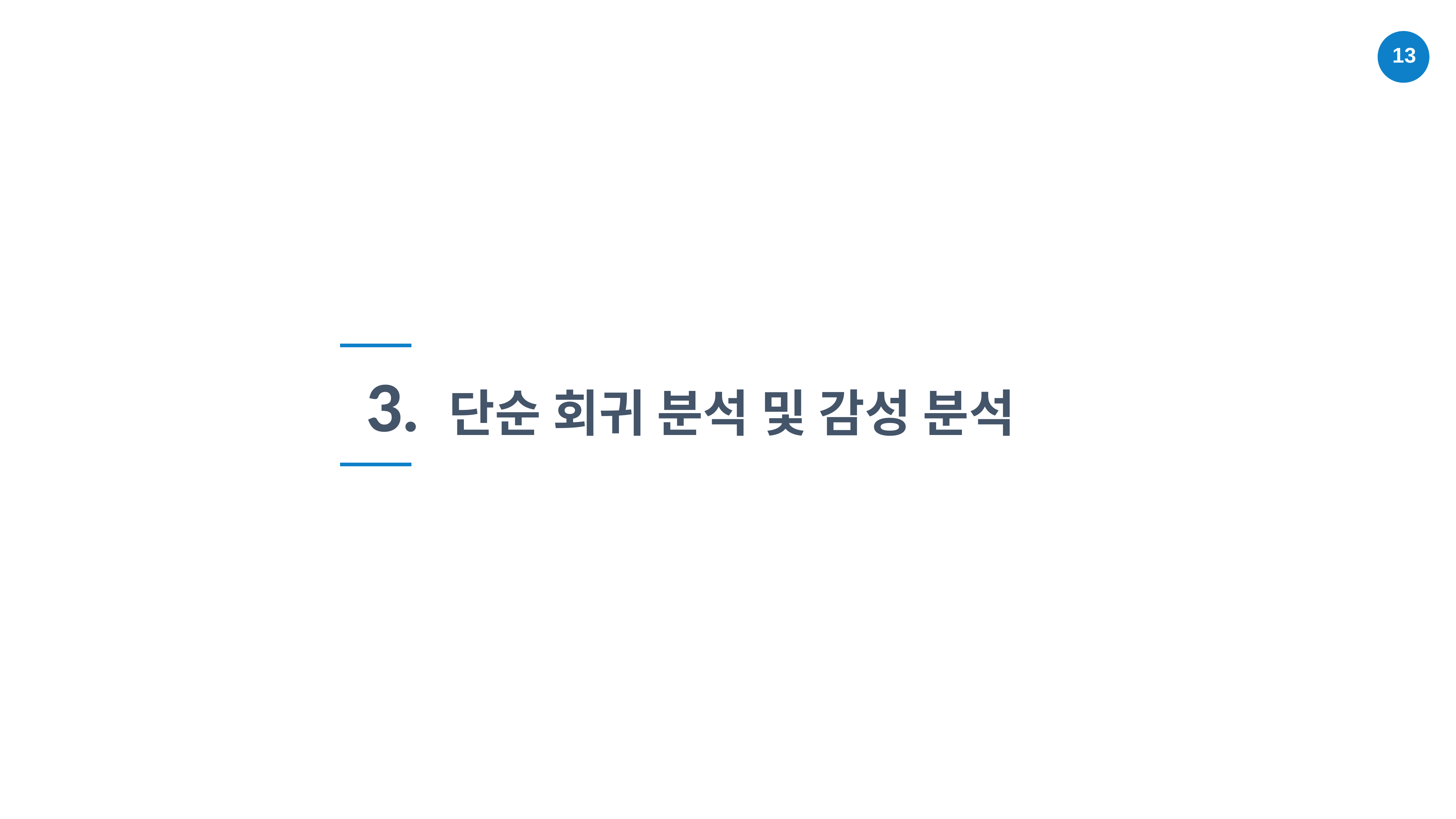

3. 단순 회귀 분석 및 감성 분석